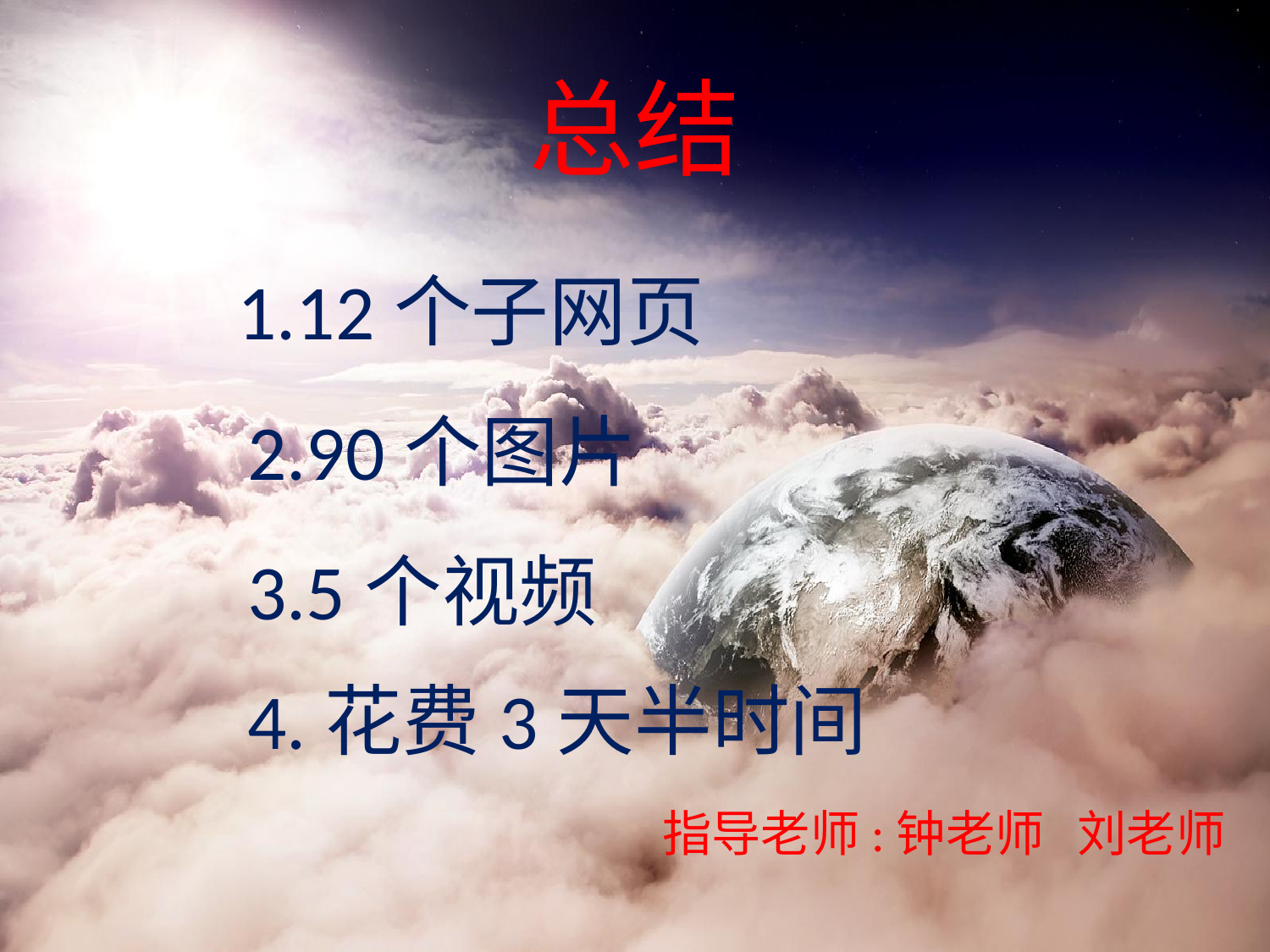

总结
1.12个子网页
2.90个图片
3.5个视频
4.花费3天半时间
指导老师:钟老师   刘老师